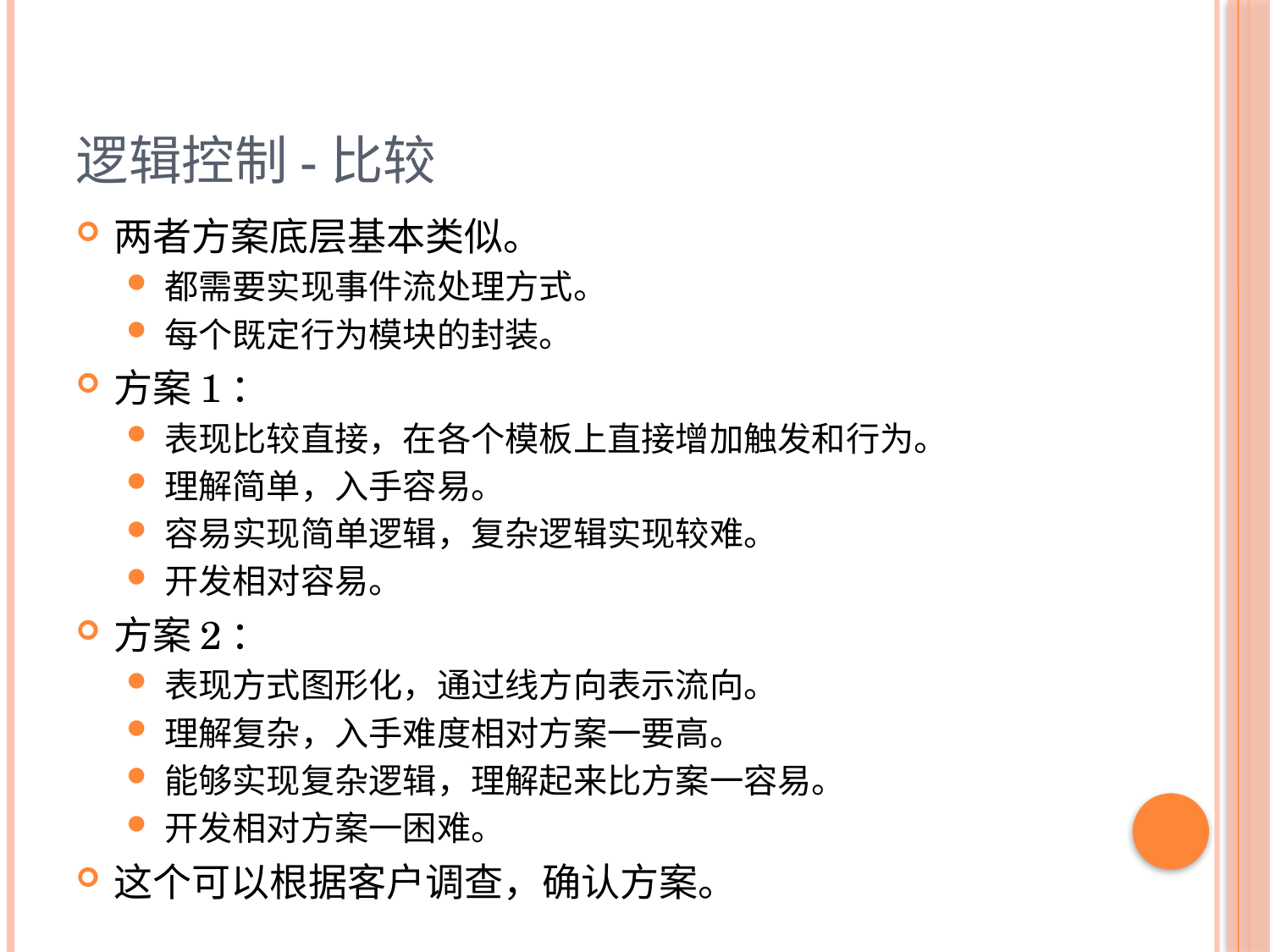

# 逻辑控制-比较
两者方案底层基本类似。
都需要实现事件流处理方式。
每个既定行为模块的封装。
方案1：
表现比较直接，在各个模板上直接增加触发和行为。
理解简单，入手容易。
容易实现简单逻辑，复杂逻辑实现较难。
开发相对容易。
方案2：
表现方式图形化，通过线方向表示流向。
理解复杂，入手难度相对方案一要高。
能够实现复杂逻辑，理解起来比方案一容易。
开发相对方案一困难。
这个可以根据客户调查，确认方案。